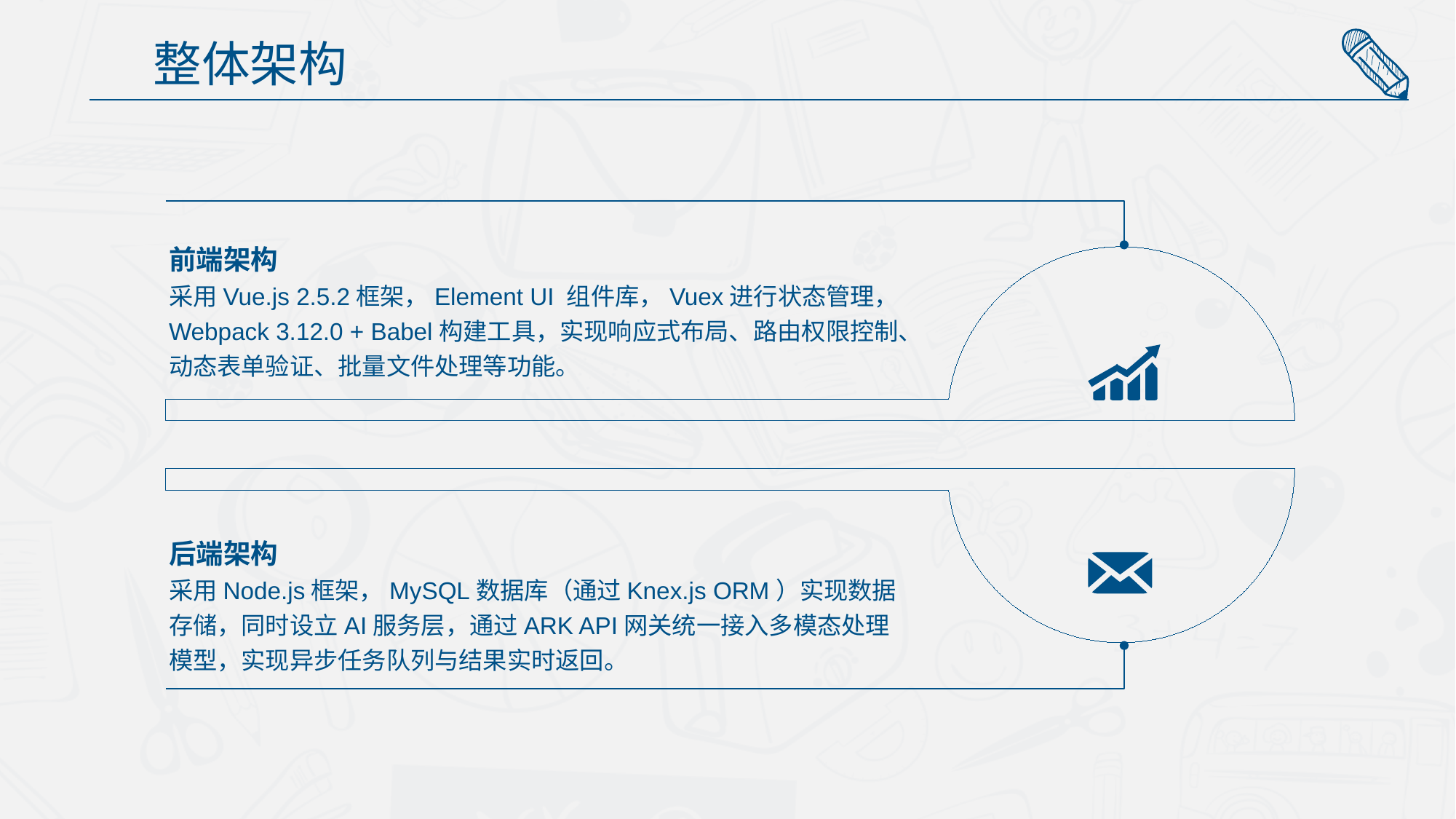

整体架构

前端架构
采用Vue.js 2.5.2框架，Element UI 组件库，Vuex进行状态管理，Webpack 3.12.0 + Babel构建工具，实现响应式布局、路由权限控制、动态表单验证、批量文件处理等功能。

后端架构
采用Node.js框架，MySQL数据库（通过Knex.js ORM）实现数据存储，同时设立AI服务层，通过ARK API网关统一接入多模态处理模型，实现异步任务队列与结果实时返回。